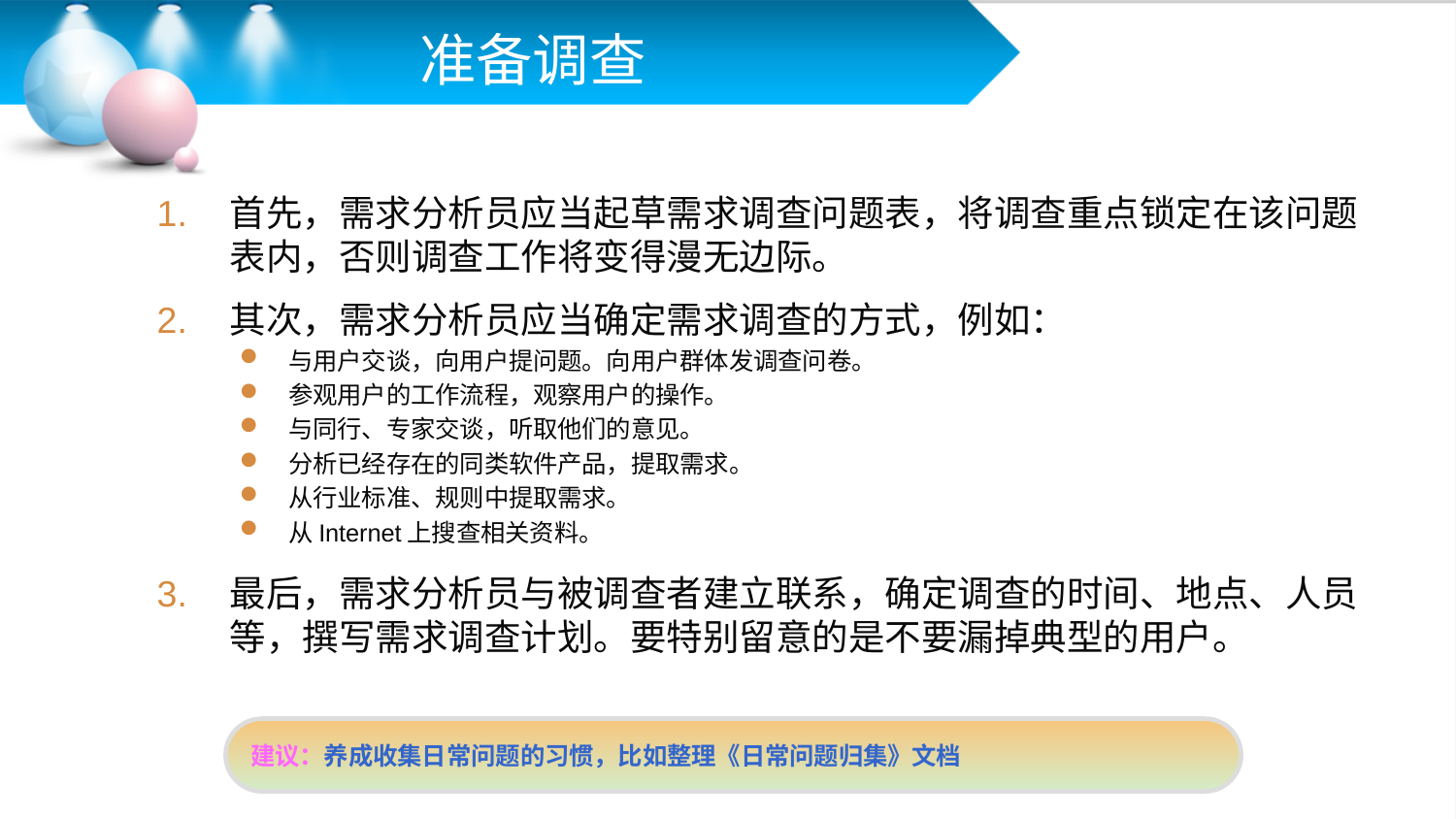

准备调查
首先，需求分析员应当起草需求调查问题表，将调查重点锁定在该问题表内，否则调查工作将变得漫无边际。
其次，需求分析员应当确定需求调查的方式，例如：
与用户交谈，向用户提问题。向用户群体发调查问卷。
参观用户的工作流程，观察用户的操作。
与同行、专家交谈，听取他们的意见。
分析已经存在的同类软件产品，提取需求。
从行业标准、规则中提取需求。
从Internet上搜查相关资料。
最后，需求分析员与被调查者建立联系，确定调查的时间、地点、人员等，撰写需求调查计划。要特别留意的是不要漏掉典型的用户。
建议：养成收集日常问题的习惯，比如整理《日常问题归集》文档